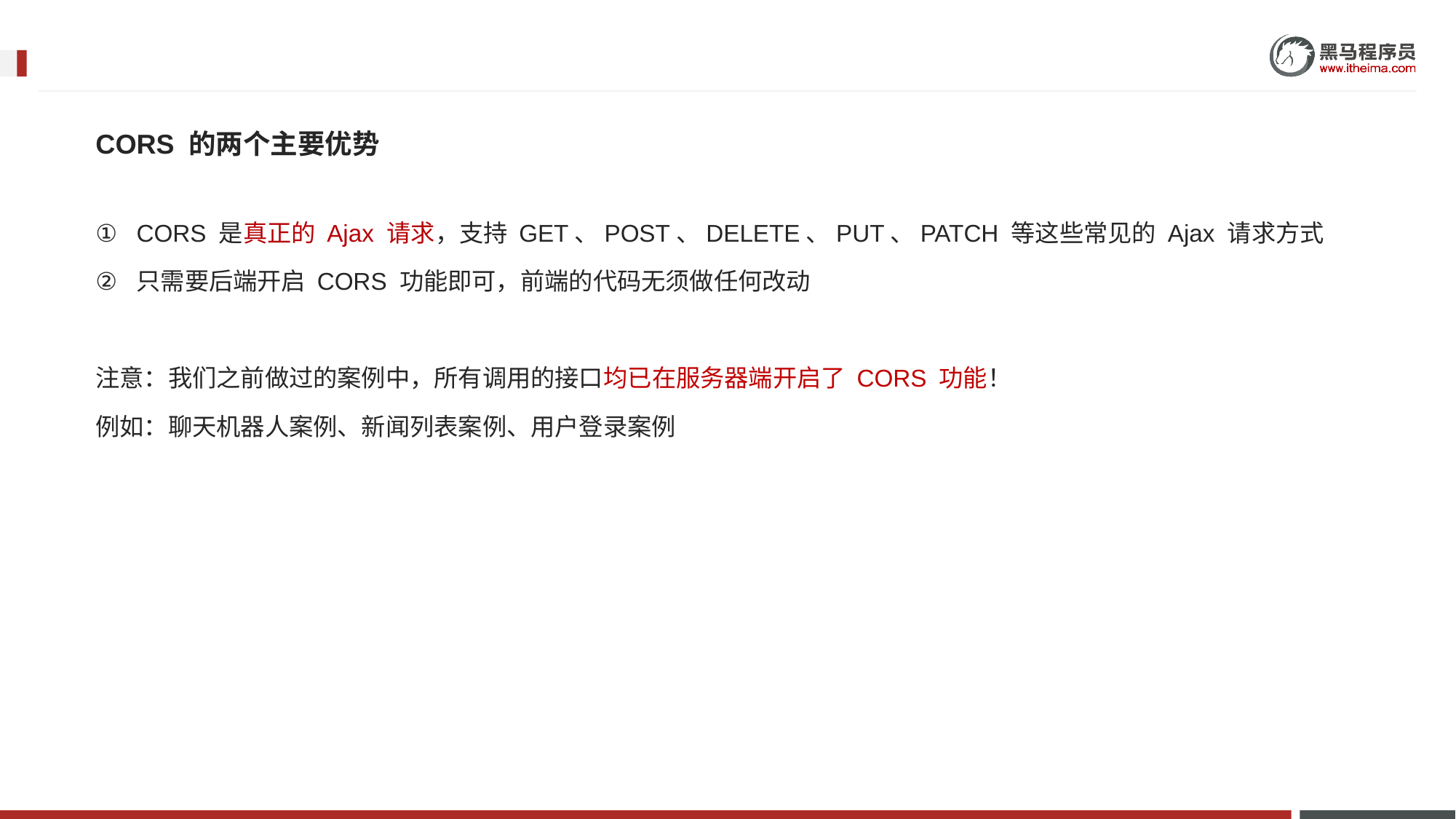

CORS 的两个主要优势
CORS 是真正的 Ajax 请求，支持 GET、POST、DELETE、PUT、PATCH 等这些常见的 Ajax 请求方式
只需要后端开启 CORS 功能即可，前端的代码无须做任何改动

注意：我们之前做过的案例中，所有调用的接口均已在服务器端开启了 CORS 功能！
例如：聊天机器人案例、新闻列表案例、用户登录案例